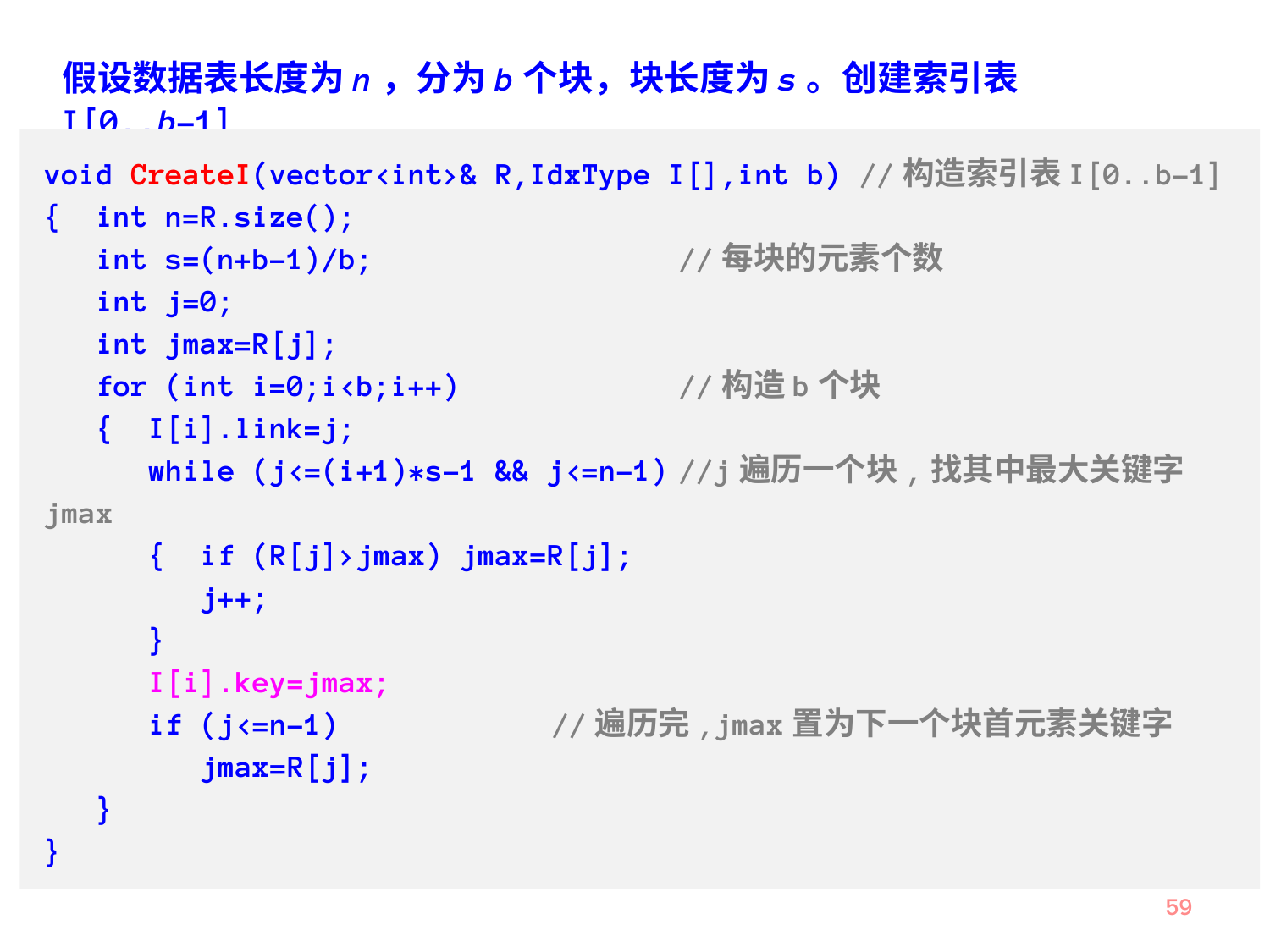

假设数据表长度为n，分为b个块，块长度为s。创建索引表I[0..b-1]
void CreateI(vector<int>& R,IdxType I[],int b) //构造索引表I[0..b-1]
{  int n=R.size();
   int s=(n+b-1)/b;			//每块的元素个数
   int j=0;
   int jmax=R[j];
   for (int i=0;i<b;i++)		//构造b个块
   {  I[i].link=j;
      while (j<=(i+1)*s-1 && j<=n-1)	//j遍历一个块,找其中最大关键字jmax
      {  if (R[j]>jmax) jmax=R[j];
         j++;
      }
      I[i].key=jmax;
      if (j<=n-1)		//遍历完,jmax置为下一个块首元素关键字
         jmax=R[j];
   }
}
59